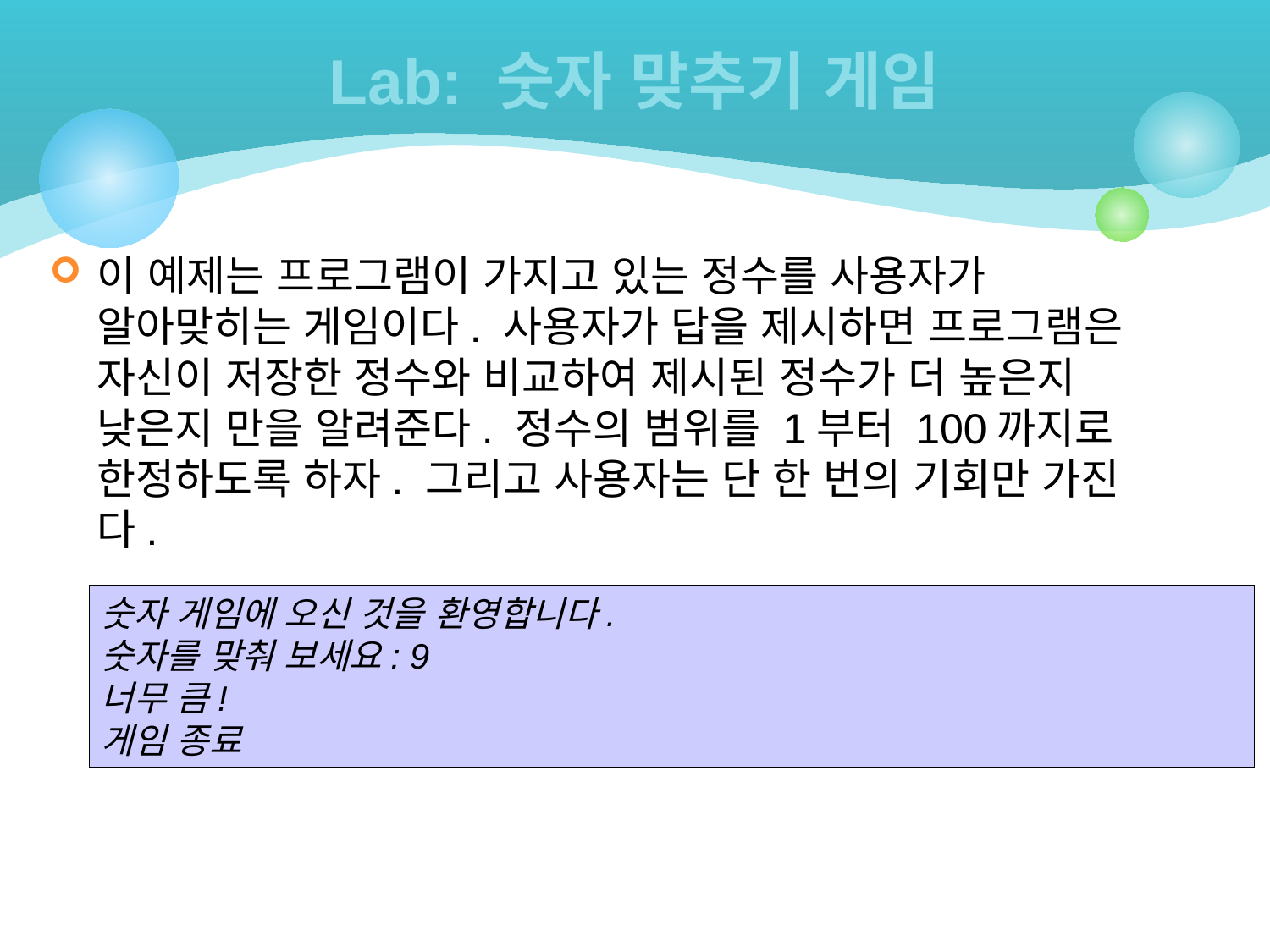

# Lab: 숫자 맞추기 게임

이 예제는 프로그램이 가지고 있는 정수를 사용자가 알아맞히는 게임이다. 사용자가 답을 제시하면 프로그램은 자신이 저장한 정수와 비교하여 제시된 정수가 더 높은지 낮은지 만을 알려준다. 정수의 범위를 1부터 100까지로 한정하도록 하자. 그리고 사용자는 단 한 번의 기회만 가진다.
숫자 게임에 오신 것을 환영합니다.
숫자를 맞춰 보세요: 9
너무 큼!
게임 종료